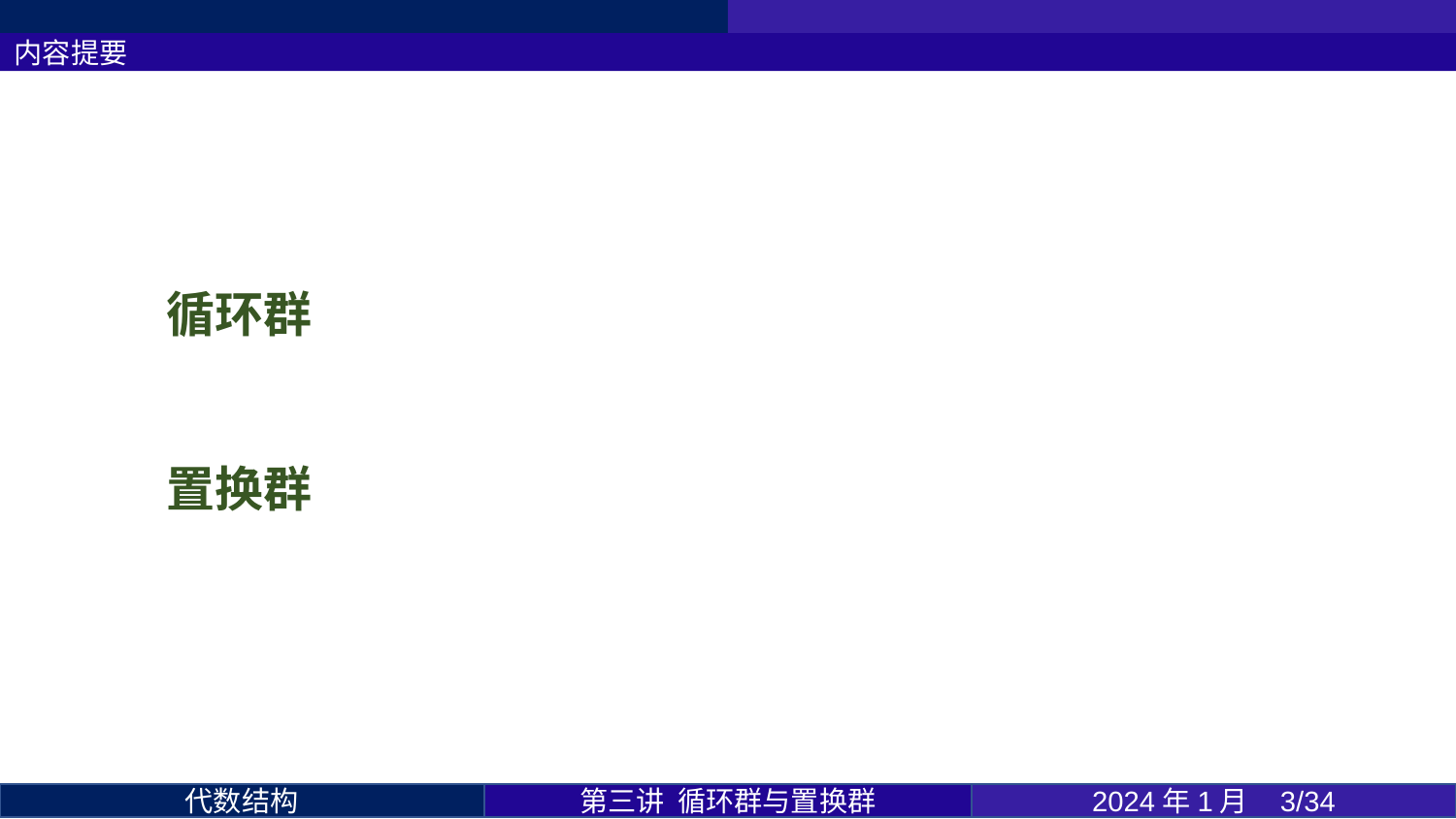

内容提要
循环群

置换群
第三讲  循环群与置换群
2024年1月    3/34
代数结构